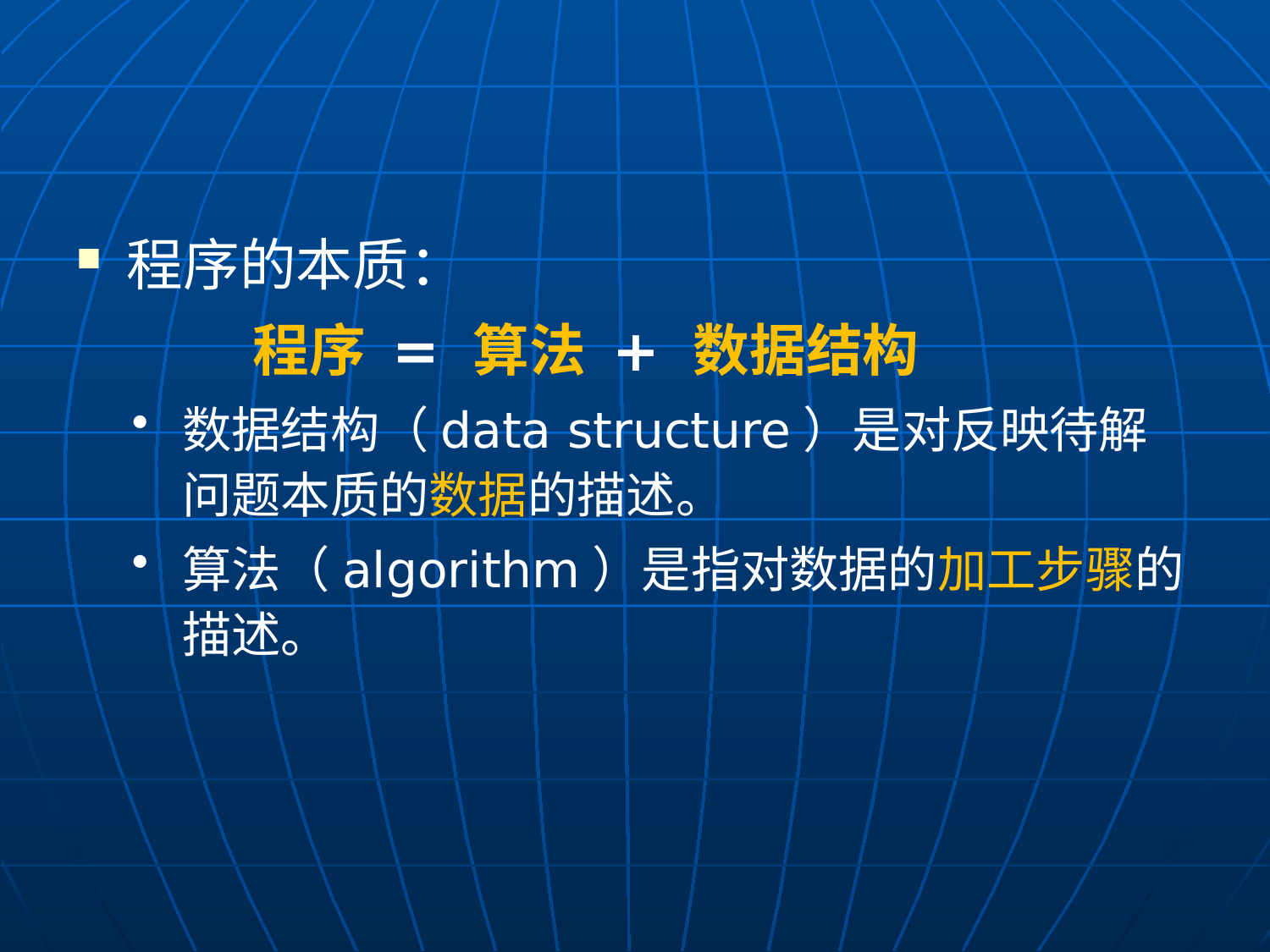

#
程序的本质：
		程序 = 算法 + 数据结构
数据结构（data structure）是对反映待解问题本质的数据的描述。
算法（algorithm）是指对数据的加工步骤的描述。